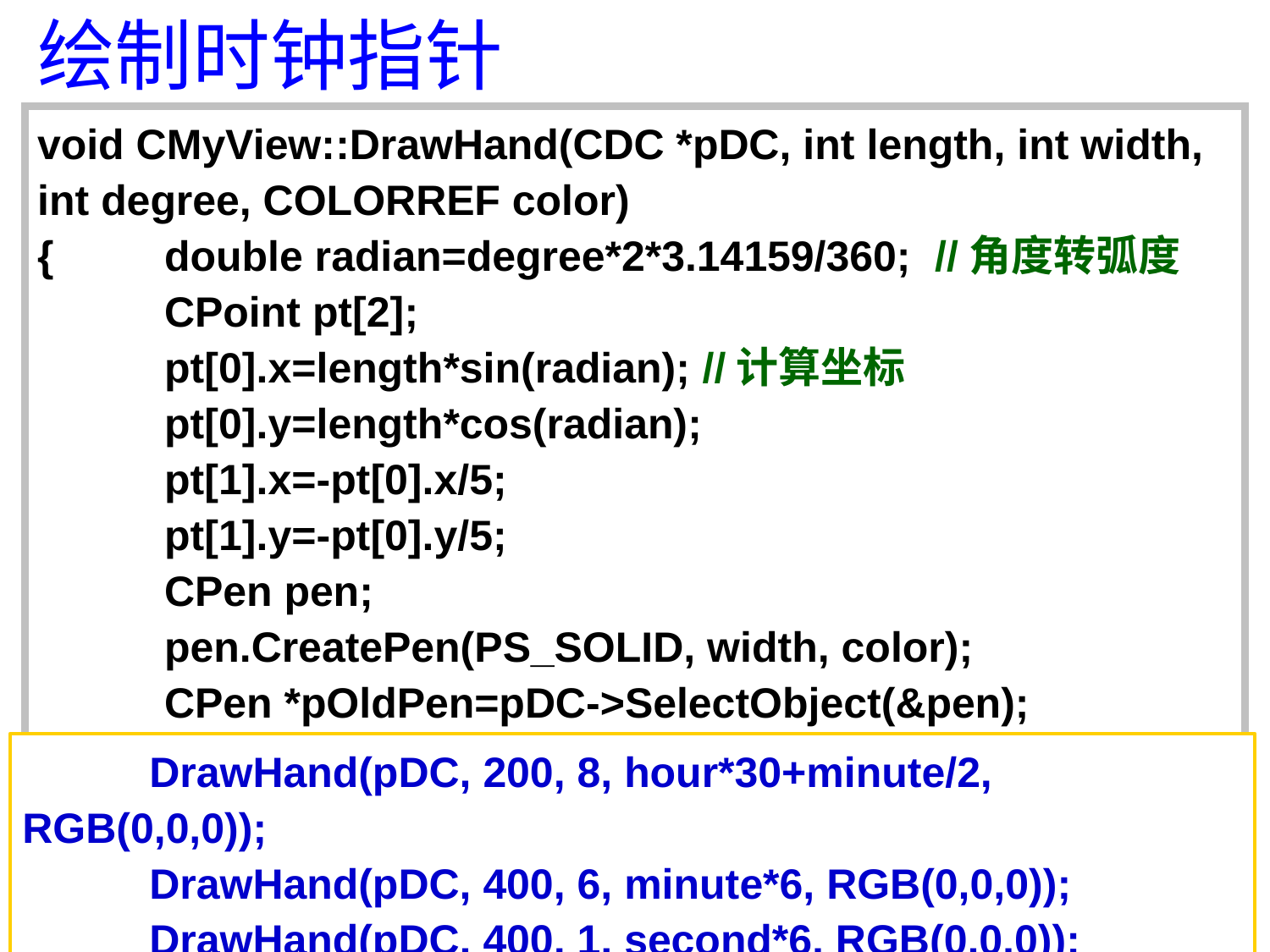

绘制时钟指针
void CMyView::DrawHand(CDC *pDC, int length, int width, int degree, COLORREF color)
{	double radian=degree*2*3.14159/360;  //角度转弧度
	CPoint pt[2];
	pt[0].x=length*sin(radian); //计算坐标
	pt[0].y=length*cos(radian);
	pt[1].x=-pt[0].x/5;
	pt[1].y=-pt[0].y/5;
	CPen pen;
	pen.CreatePen(PS_SOLID, width, color);
	CPen *pOldPen=pDC->SelectObject(&pen);
	pDC->MoveTo(pt[0]);
	pDC->LineTo(pt[1]);
	pDC->SelectObject(pOldPen);
}
	DrawHand(pDC, 200, 8, hour*30+minute/2, RGB(0,0,0));
	DrawHand(pDC, 400, 6, minute*6, RGB(0,0,0));
	DrawHand(pDC, 400, 1, second*6, RGB(0,0,0));